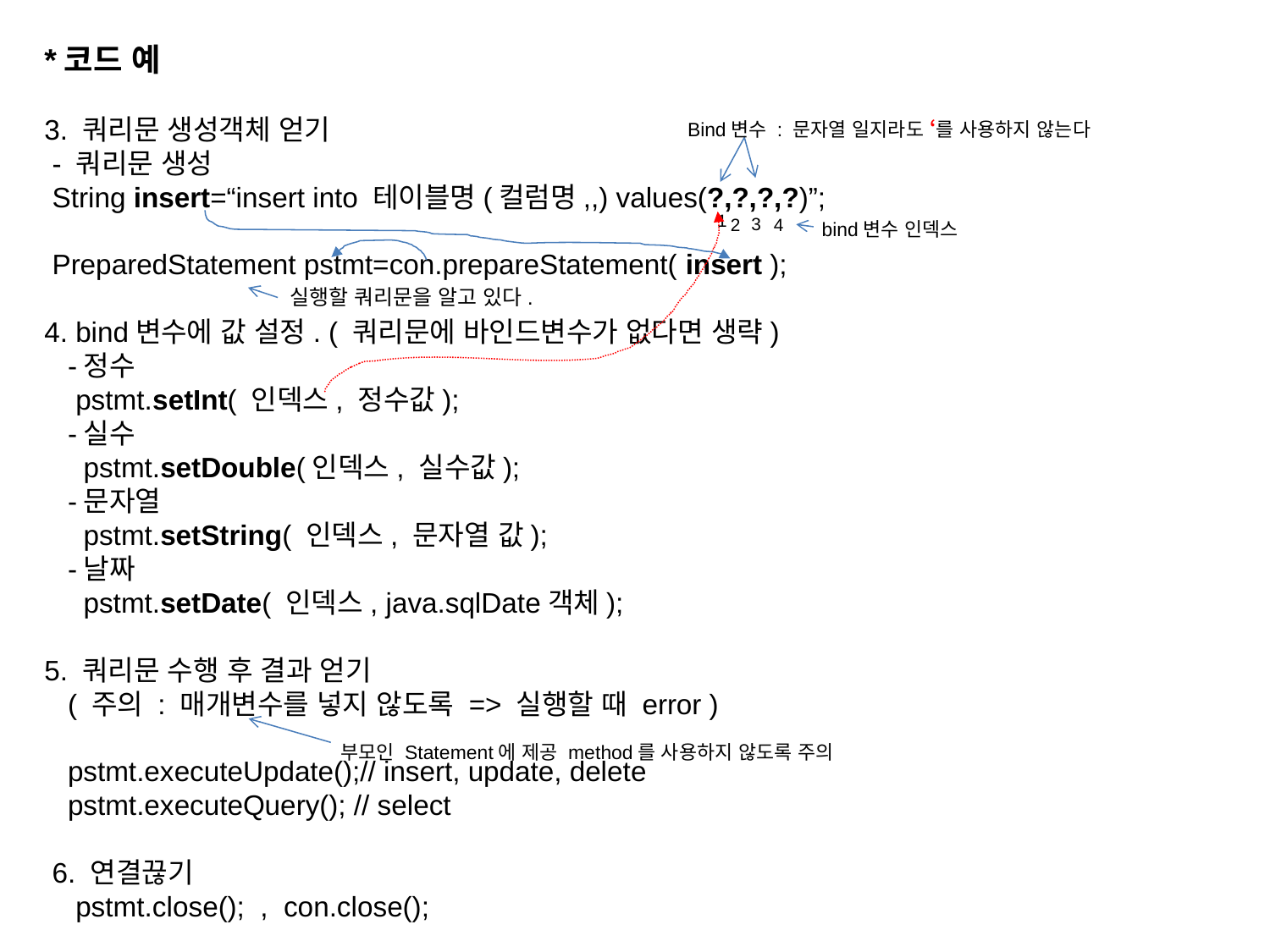

*코드 예

3. 쿼리문 생성객체 얻기
 - 쿼리문 생성
 String insert=“insert into 테이블명(컬럼명,,) values(?,?,?,?)”;

 PreparedStatement pstmt=con.prepareStatement( insert );

4. bind변수에 값 설정. ( 쿼리문에 바인드변수가 없다면 생략)
   -정수
    pstmt.setInt( 인덱스, 정수값);
   -실수
     pstmt.setDouble(인덱스, 실수값);
   -문자열
     pstmt.setString( 인덱스, 문자열 값);
   -날짜
     pstmt.setDate( 인덱스, java.sqlDate객체);

5. 쿼리문 수행 후 결과 얻기
   ( 주의 : 매개변수를 넣지 않도록 => 실행할 때 error )

   pstmt.executeUpdate();// insert, update, delete
   pstmt.executeQuery(); // select

 6. 연결끊기
    pstmt.close();  ,  con.close();
Bind변수 : 문자열 일지라도 ‘를 사용하지 않는다
1

3
2
4

bind변수 인덱스

실행할 쿼리문을 알고 있다.
부모인 Statement에 제공 method를 사용하지 않도록 주의